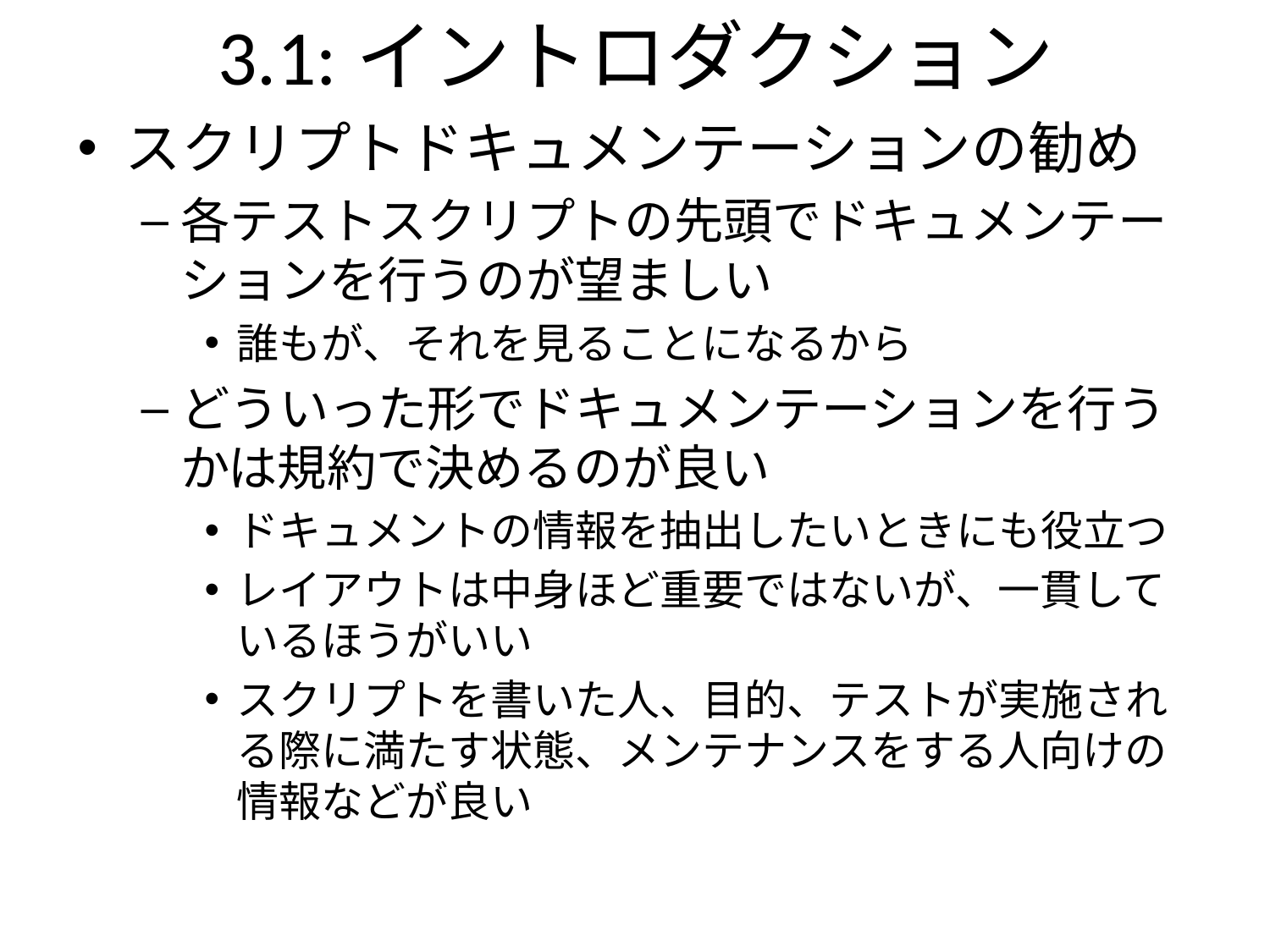

3.1:イントロダクション
スクリプトドキュメンテーションの勧め
各テストスクリプトの先頭でドキュメンテーションを行うのが望ましい
誰もが、それを見ることになるから
どういった形でドキュメンテーションを行うかは規約で決めるのが良い
ドキュメントの情報を抽出したいときにも役立つ
レイアウトは中身ほど重要ではないが、一貫しているほうがいい
スクリプトを書いた人、目的、テストが実施される際に満たす状態、メンテナンスをする人向けの情報などが良い